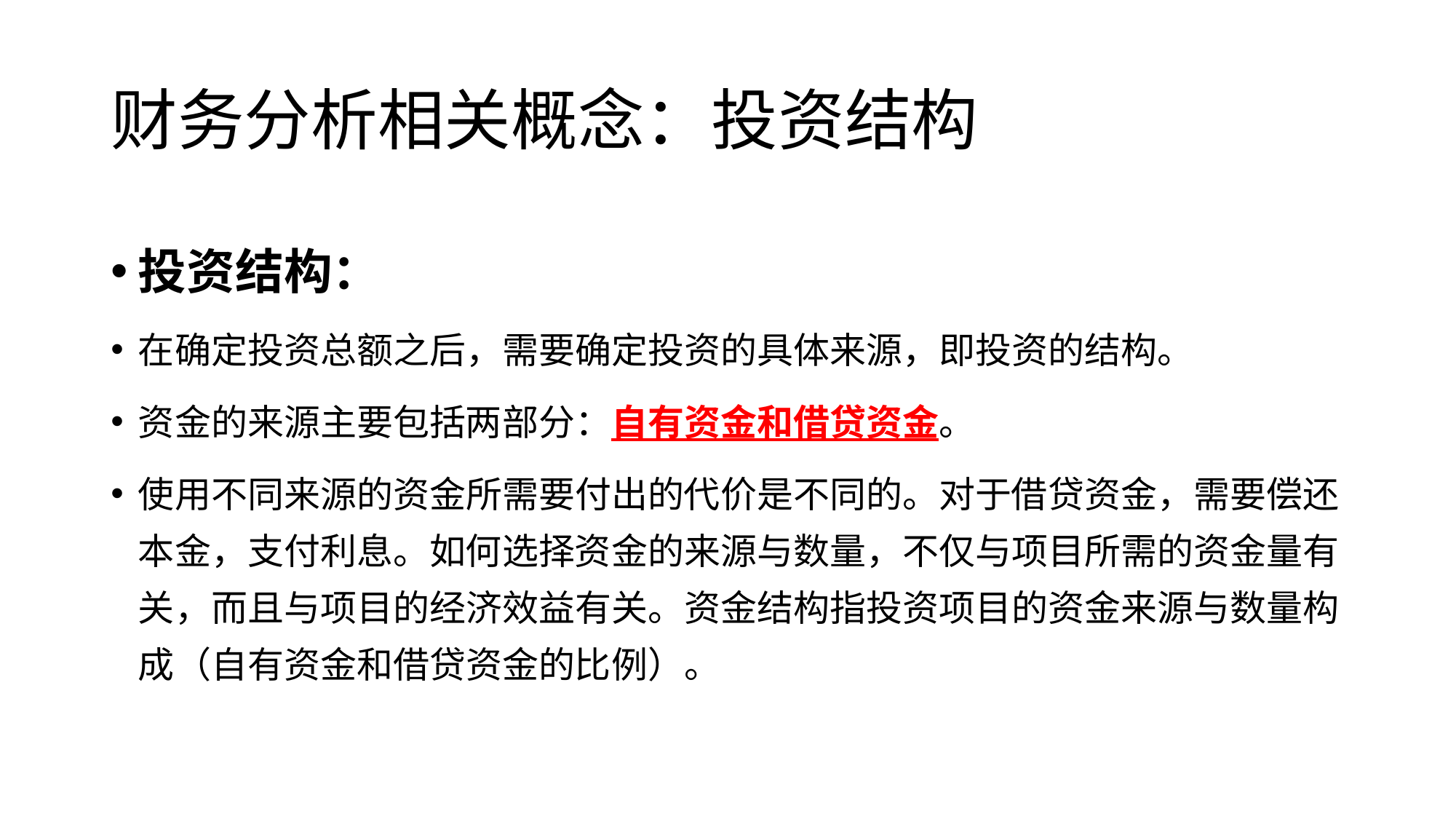

# 财务分析相关概念：投资结构
投资结构：
在确定投资总额之后，需要确定投资的具体来源，即投资的结构。
资金的来源主要包括两部分：自有资金和借贷资金。
使用不同来源的资金所需要付出的代价是不同的。对于借贷资金，需要偿还本金，支付利息。如何选择资金的来源与数量，不仅与项目所需的资金量有关，而且与项目的经济效益有关。资金结构指投资项目的资金来源与数量构成（自有资金和借贷资金的比例）。